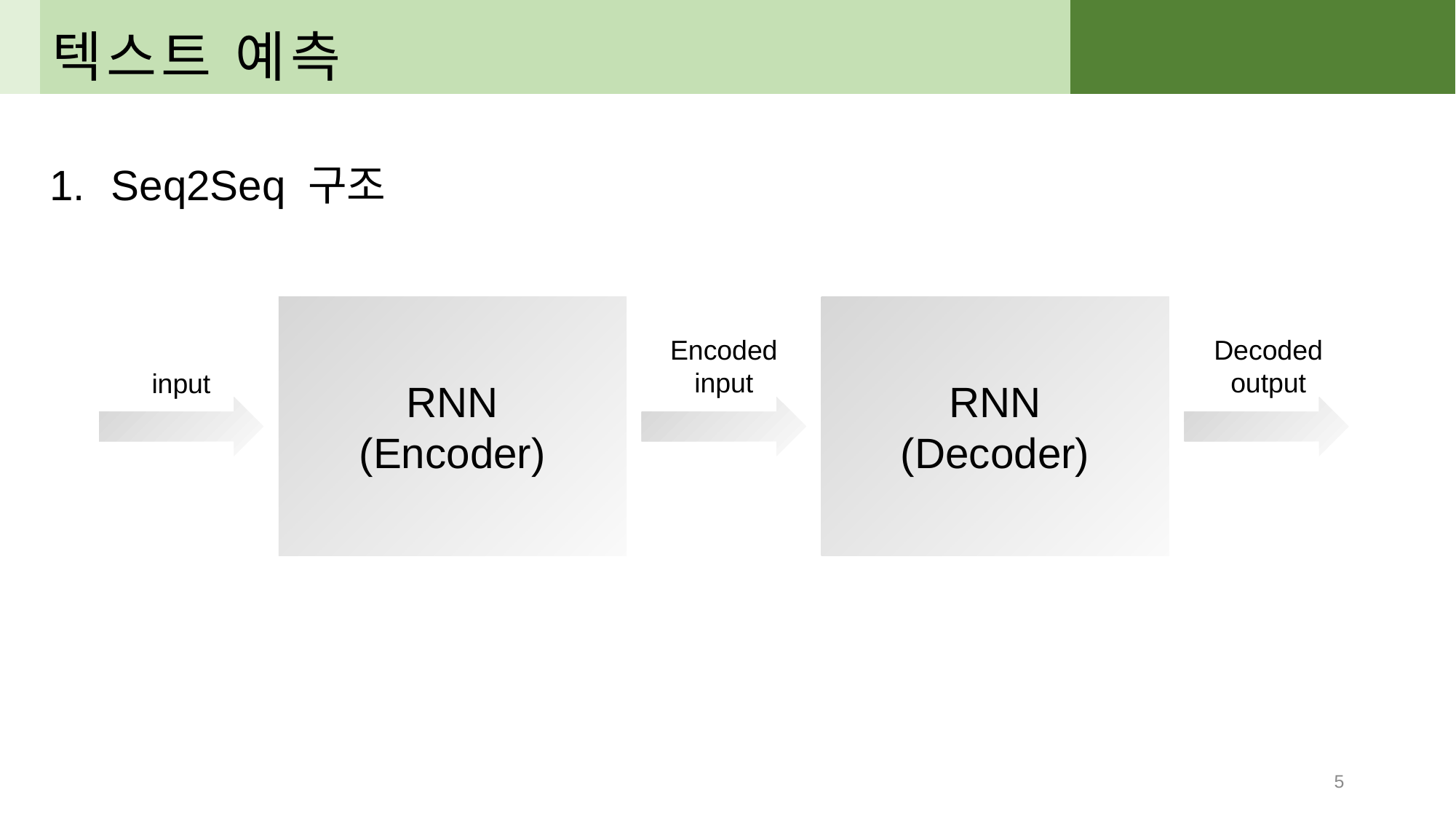

텍스트 예측

Seq2Seq 구조
RNN
(Encoder)
RNN
(Decoder)
Encoded
input
Decoded
output
input

5